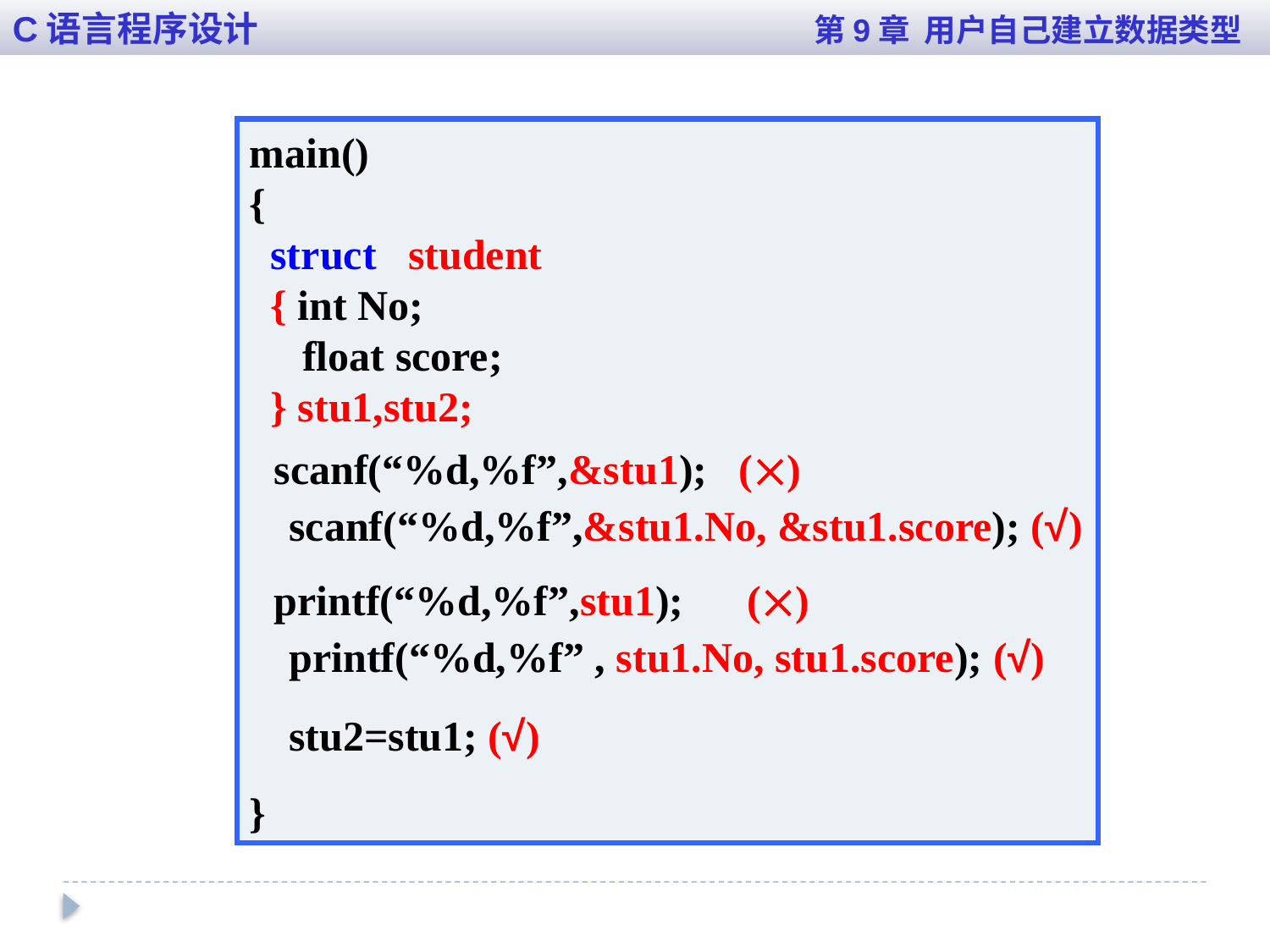

C语言程序设计                                                                     第9章  用户自己建立数据类型
main()
{
  struct   student
  { int No;
     float score;
  } stu1,stu2;

}
scanf(“%d,%f”,&stu1);   (×)
scanf(“%d,%f”,&stu1.No, &stu1.score); (√)
printf(“%d,%f”,stu1);      (×)
printf(“%d,%f” , stu1.No, stu1.score); (√)
stu2=stu1; (√)